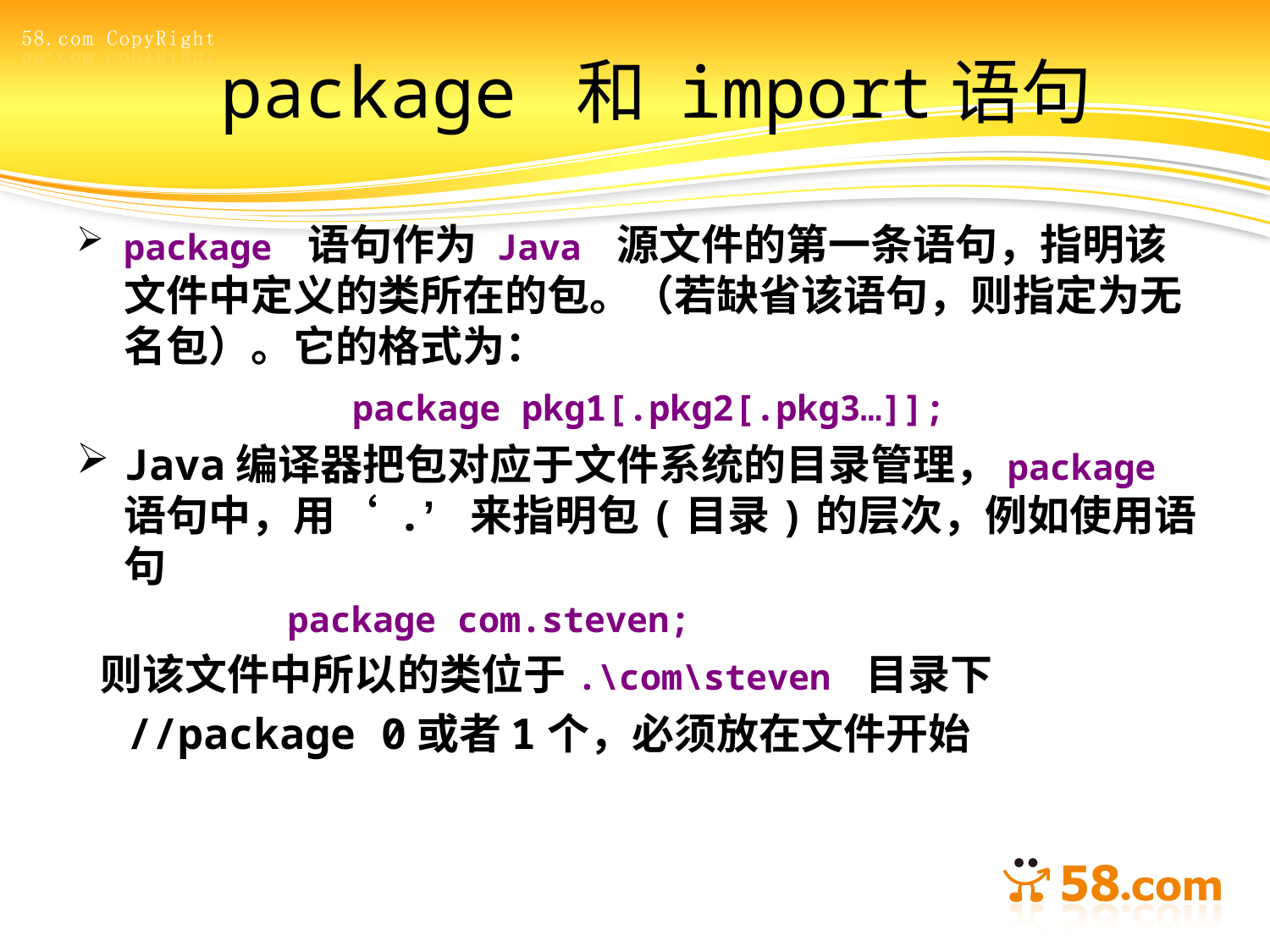

# package 和 import语句
package 语句作为 Java 源文件的第一条语句，指明该文件中定义的类所在的包。（若缺省该语句，则指定为无名包）。它的格式为：
	         package pkg1[.pkg2[.pkg3…]];
Java编译器把包对应于文件系统的目录管理，package语句中，用‘ .’ 来指明包(目录)的层次，例如使用语句
          package com.steven;
  则该文件中所以的类位于.\com\steven 目录下
  //package 0或者1个，必须放在文件开始